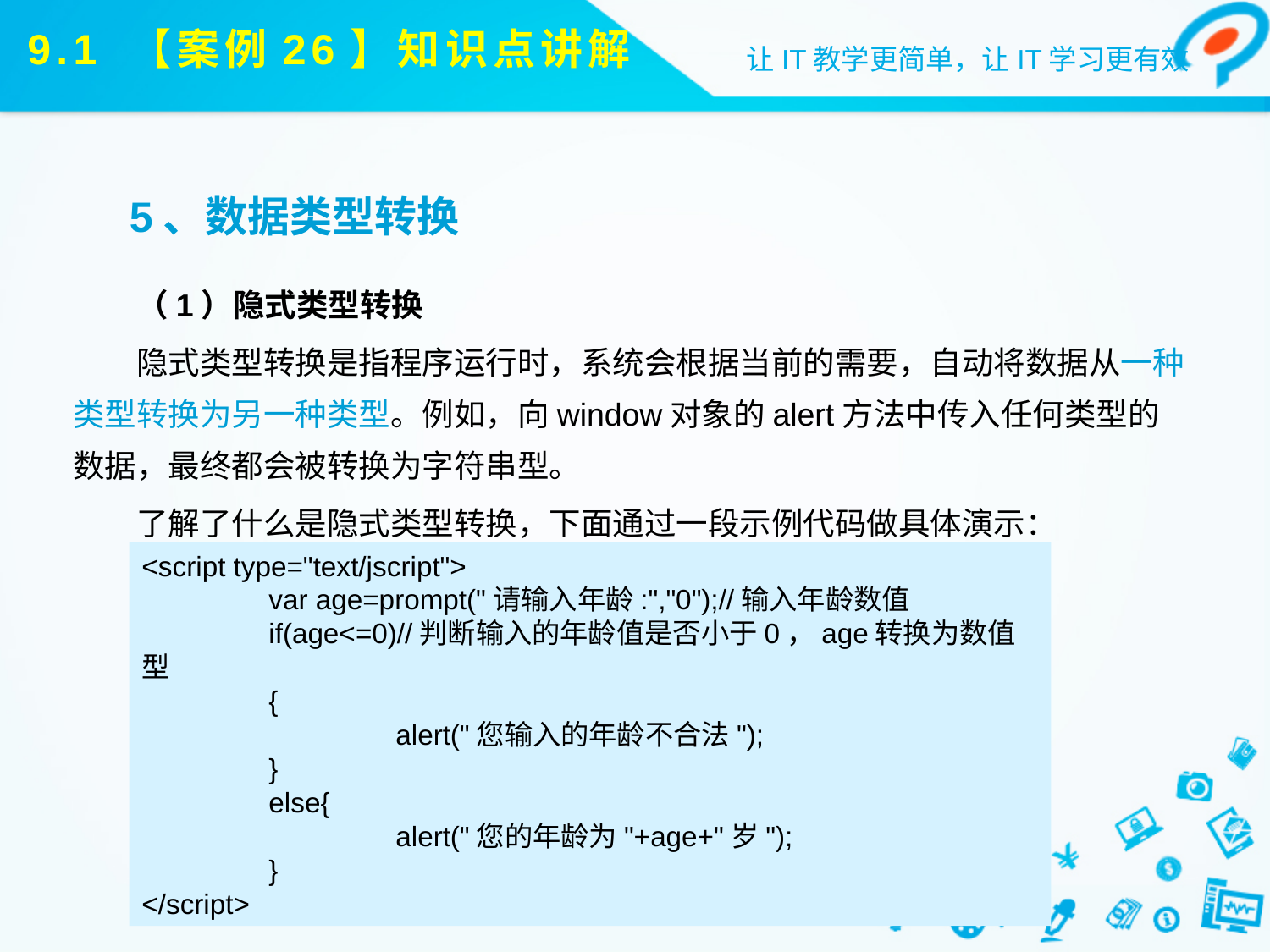

# 9.1 【案例26】知识点讲解
5、数据类型转换
（1）隐式类型转换
隐式类型转换是指程序运行时，系统会根据当前的需要，自动将数据从一种类型转换为另一种类型。例如，向window对象的alert方法中传入任何类型的数据，最终都会被转换为字符串型。
了解了什么是隐式类型转换，下面通过一段示例代码做具体演示：
<script type="text/jscript">
	var age=prompt("请输入年龄:","0");//输入年龄数值
	if(age<=0)//判断输入的年龄值是否小于0，age转换为数值型
	{
		alert("您输入的年龄不合法");
	}
	else{
		alert("您的年龄为"+age+"岁");
	}
</script>